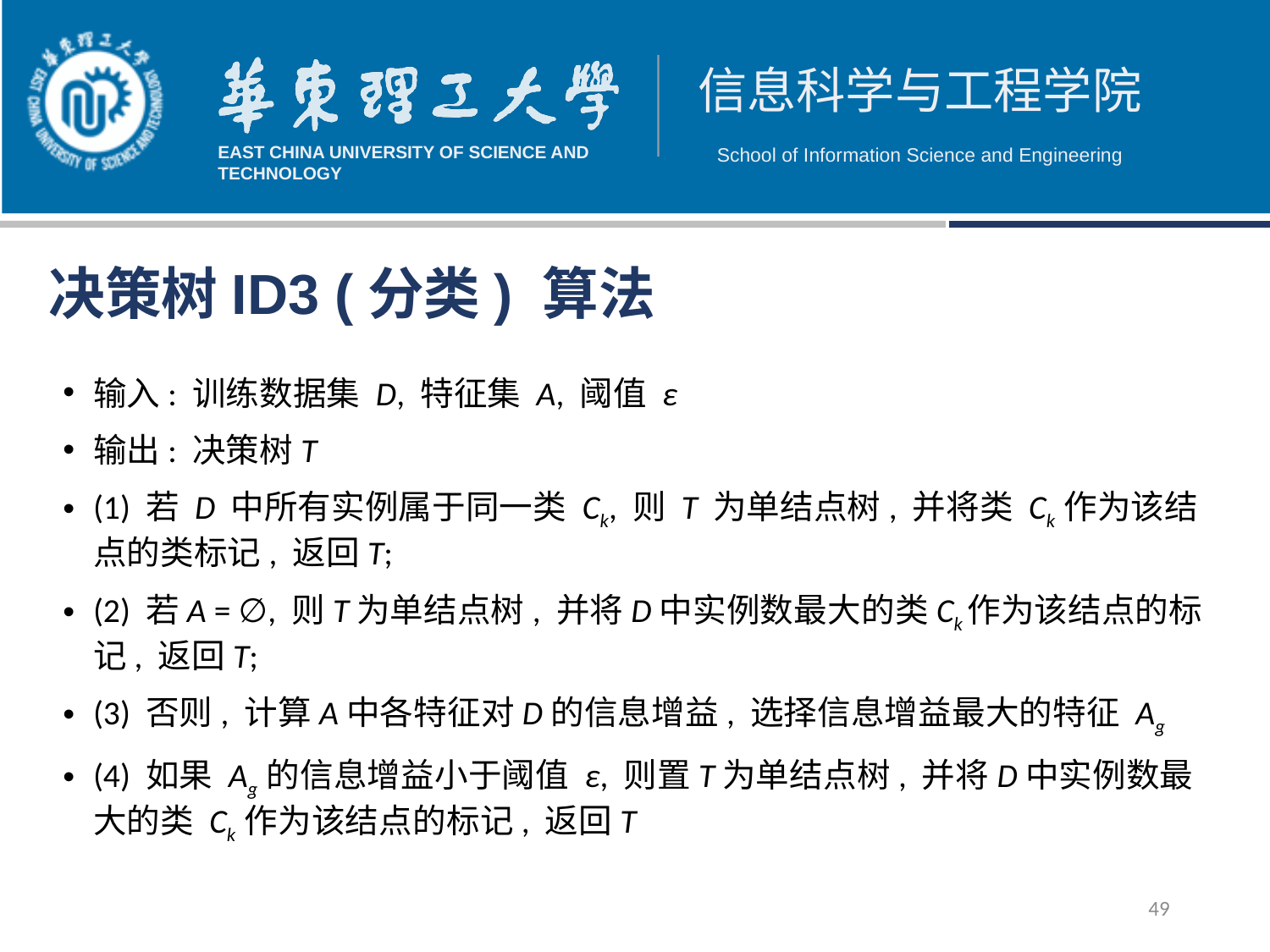

决策树ID3 (分类) 算法
输入: 训练数据集 D, 特征集 A, 阈值 ε
输出: 决策树T
(1) 若 D 中所有实例属于同一类 Ck, 则 T 为单结点树, 并将类 Ck 作为该结点的类标记, 返回T;
(2) 若A = ∅, 则T为单结点树, 并将D中实例数最大的类Ck作为该结点的标记, 返回T;
(3) 否则, 计算A中各特征对D的信息增益, 选择信息增益最大的特征 Ag
(4) 如果 Ag 的信息增益小于阈值 ε, 则置T为单结点树, 并将D中实例数最大的类 Ck 作为该结点的标记, 返回T
49